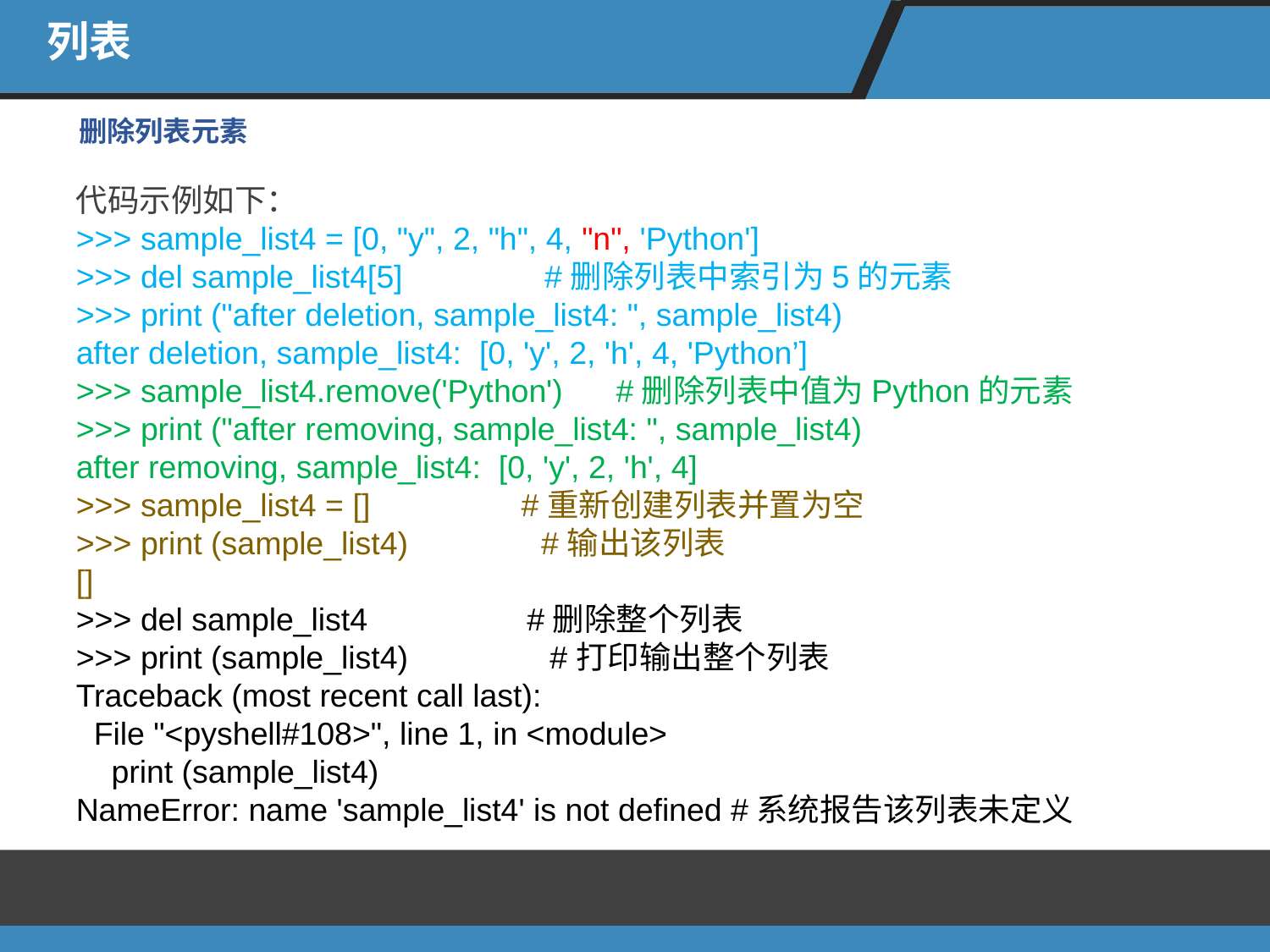

列表
删除列表元素
代码示例如下：
>>> sample_list4 = [0, "y", 2, "h", 4, "n", 'Python']
>>> del sample_list4[5]                #删除列表中索引为5的元素
>>> print ("after deletion, sample_list4: ", sample_list4)
after deletion, sample_list4:  [0, 'y', 2, 'h', 4, 'Python’]
>>> sample_list4.remove('Python')      #删除列表中值为Python的元素
>>> print ("after removing, sample_list4: ", sample_list4)
after removing, sample_list4:  [0, 'y', 2, 'h', 4]
>>> sample_list4 = []                 #重新创建列表并置为空
>>> print (sample_list4)               #输出该列表
[]
>>> del sample_list4                  #删除整个列表
>>> print (sample_list4)                #打印输出整个列表
Traceback (most recent call last):
  File "<pyshell#108>", line 1, in <module>
    print (sample_list4)
NameError: name 'sample_list4' is not defined #系统报告该列表未定义